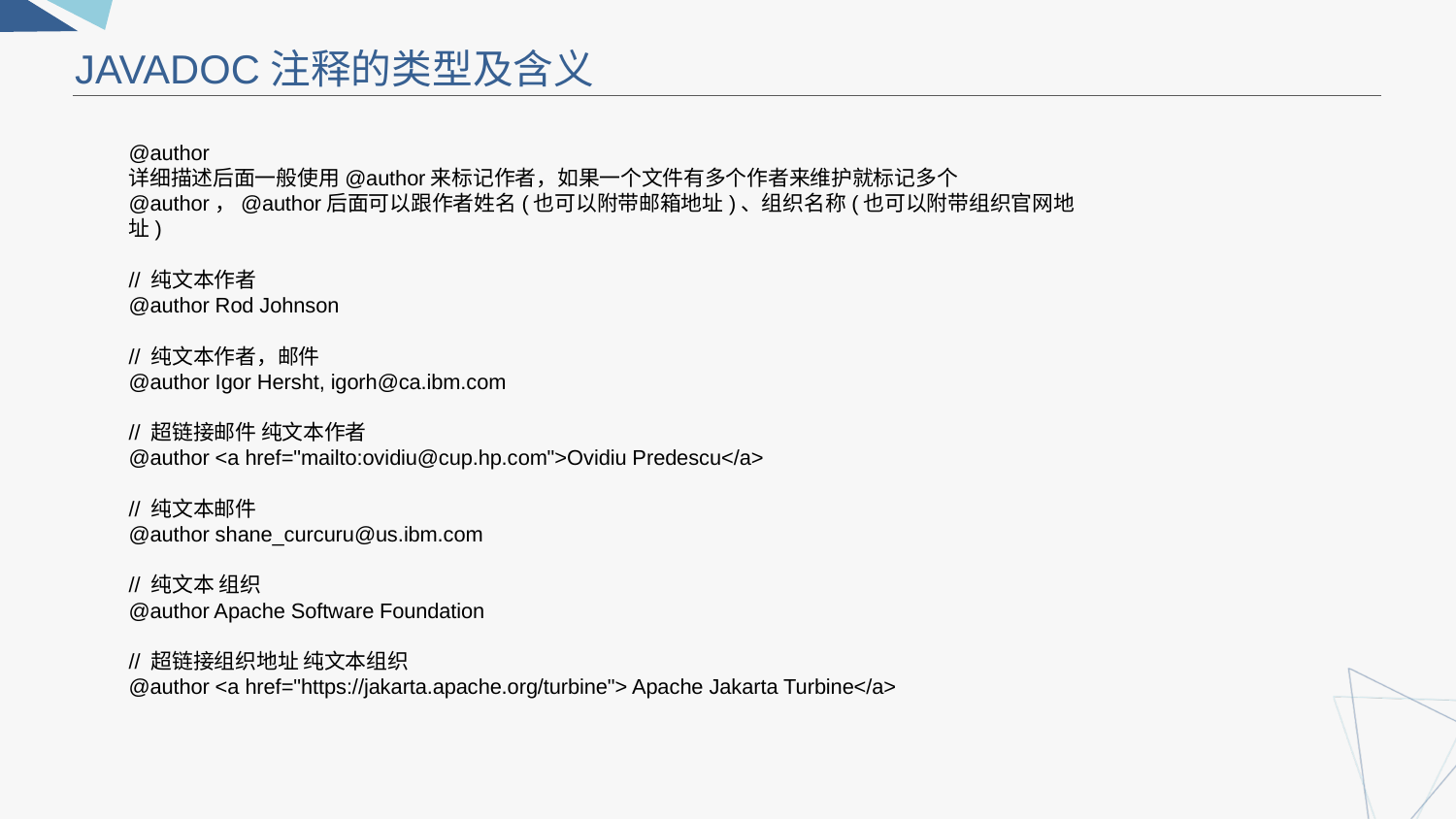

JAVADOC注释的类型及含义
@author
详细描述后面一般使用@author来标记作者，如果一个文件有多个作者来维护就标记多个@author，@author后面可以跟作者姓名(也可以附带邮箱地址)、组织名称(也可以附带组织官网地址)

// 纯文本作者
@author Rod Johnson

// 纯文本作者，邮件
@author Igor Hersht, igorh@ca.ibm.com

// 超链接邮件 纯文本作者
@author <a href="mailto:ovidiu@cup.hp.com">Ovidiu Predescu</a>

// 纯文本邮件
@author shane_curcuru@us.ibm.com

// 纯文本 组织
@author Apache Software Foundation

// 超链接组织地址 纯文本组织
@author <a href="https://jakarta.apache.org/turbine"> Apache Jakarta Turbine</a>